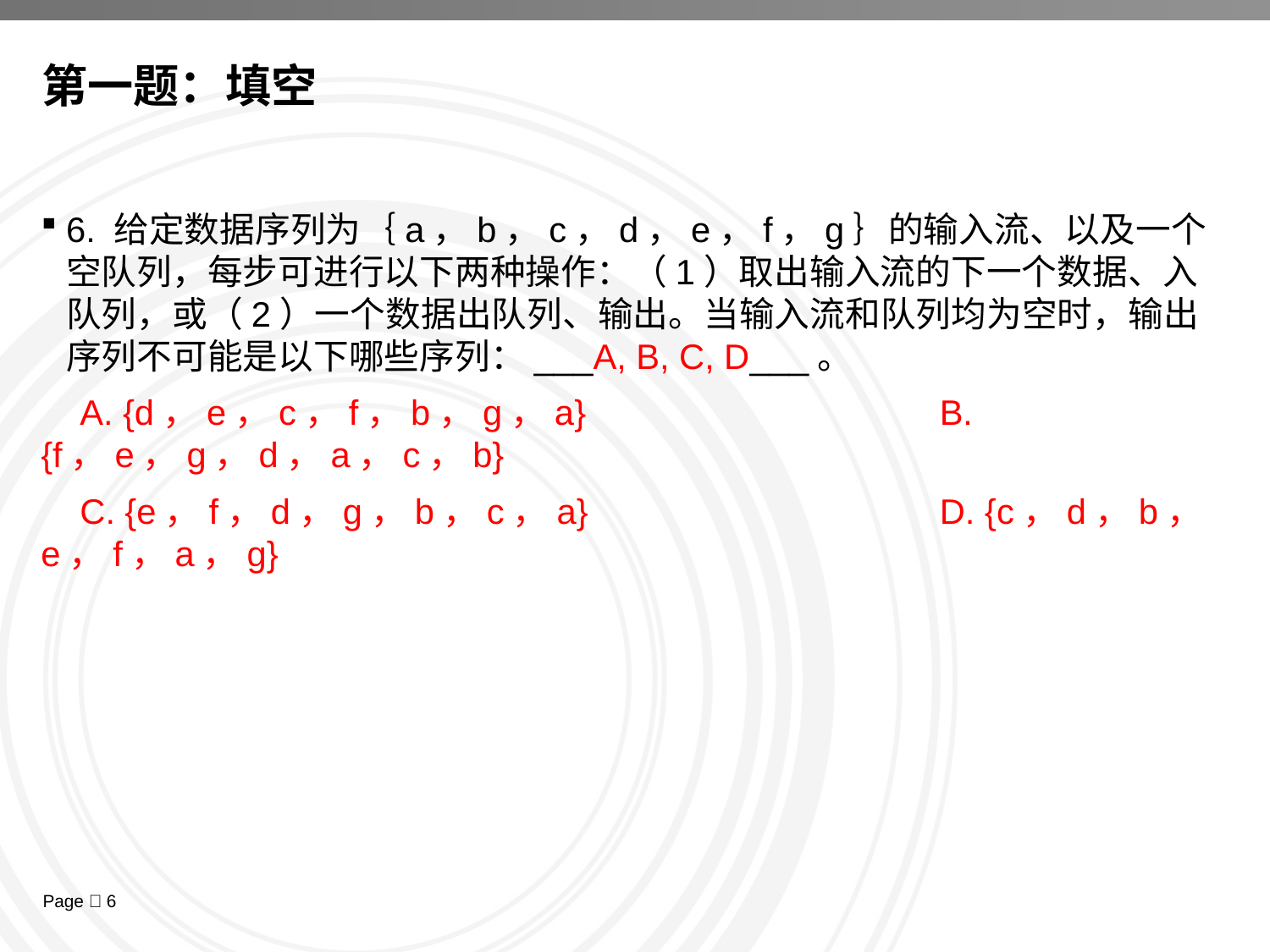

# 第一题：填空
6. 给定数据序列为｛a，b，c，d，e，f，g｝的输入流、以及一个空队列，每步可进行以下两种操作：（1）取出输入流的下一个数据、入队列，或（2）一个数据出队列、输出。当输入流和队列均为空时，输出序列不可能是以下哪些序列：___A, B, C, D___。
    A. {d，e，c，f，b，g，a}			 B. {f，e，g，d，a，c，b}
    C. {e，f，d，g，b，c，a}			 D. {c，d，b，e，f，a，g}